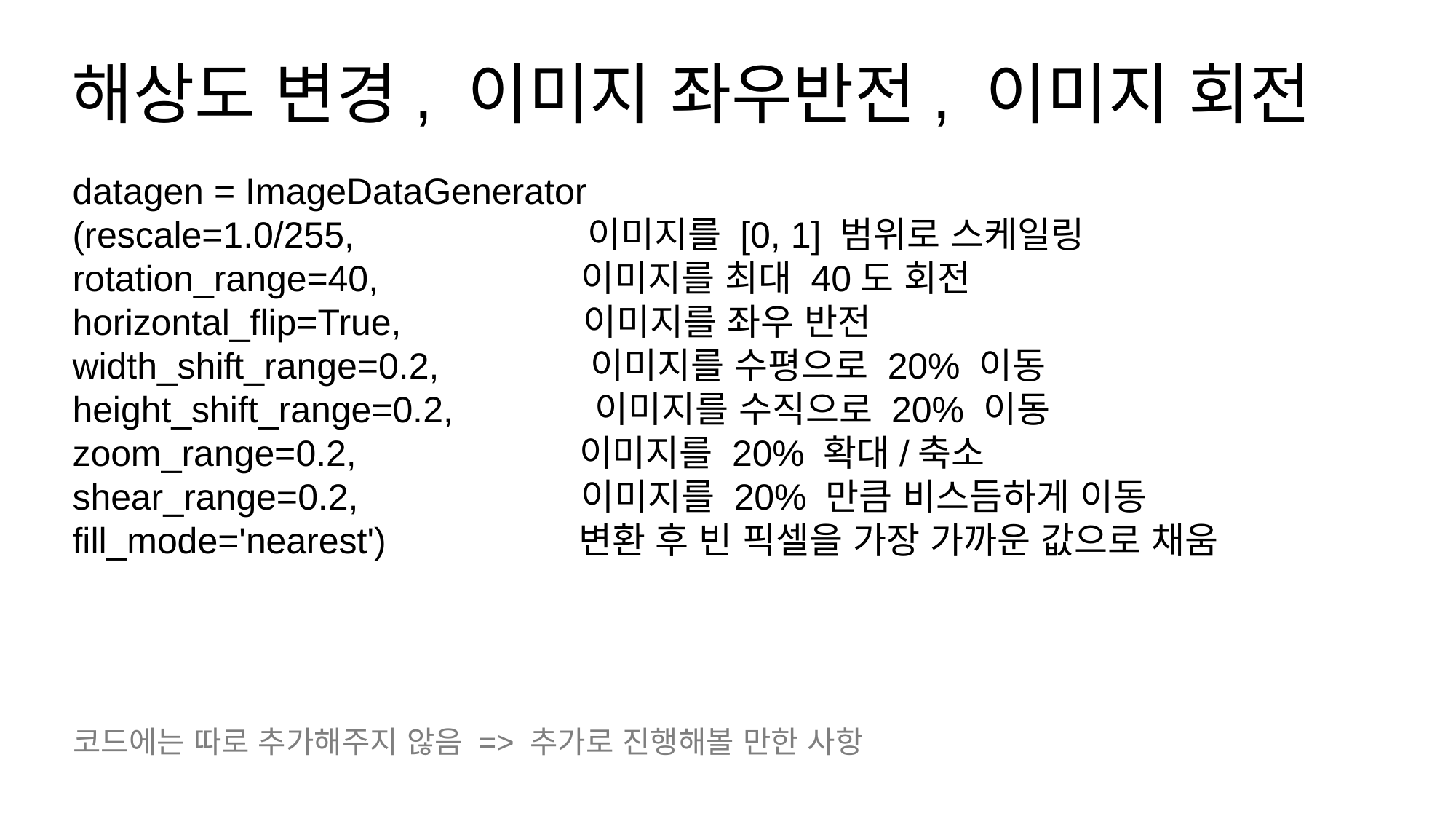

# 해상도 변경, 이미지 좌우반전, 이미지 회전
datagen = ImageDataGenerator
(rescale=1.0/255,                      이미지를 [0, 1] 범위로 스케일링
rotation_range=40,                   이미지를 최대 40도 회전
horizontal_flip=True,                 이미지를 좌우 반전
width_shift_range=0.2,              이미지를 수평으로 20% 이동
height_shift_range=0.2,             이미지를 수직으로 20% 이동
zoom_range=0.2,                     이미지를 20% 확대/축소
shear_range=0.2,                     이미지를 20% 만큼 비스듬하게 이동
fill_mode='nearest')                  변환 후 빈 픽셀을 가장 가까운 값으로 채움
코드에는 따로 추가해주지 않음 => 추가로 진행해볼 만한 사항